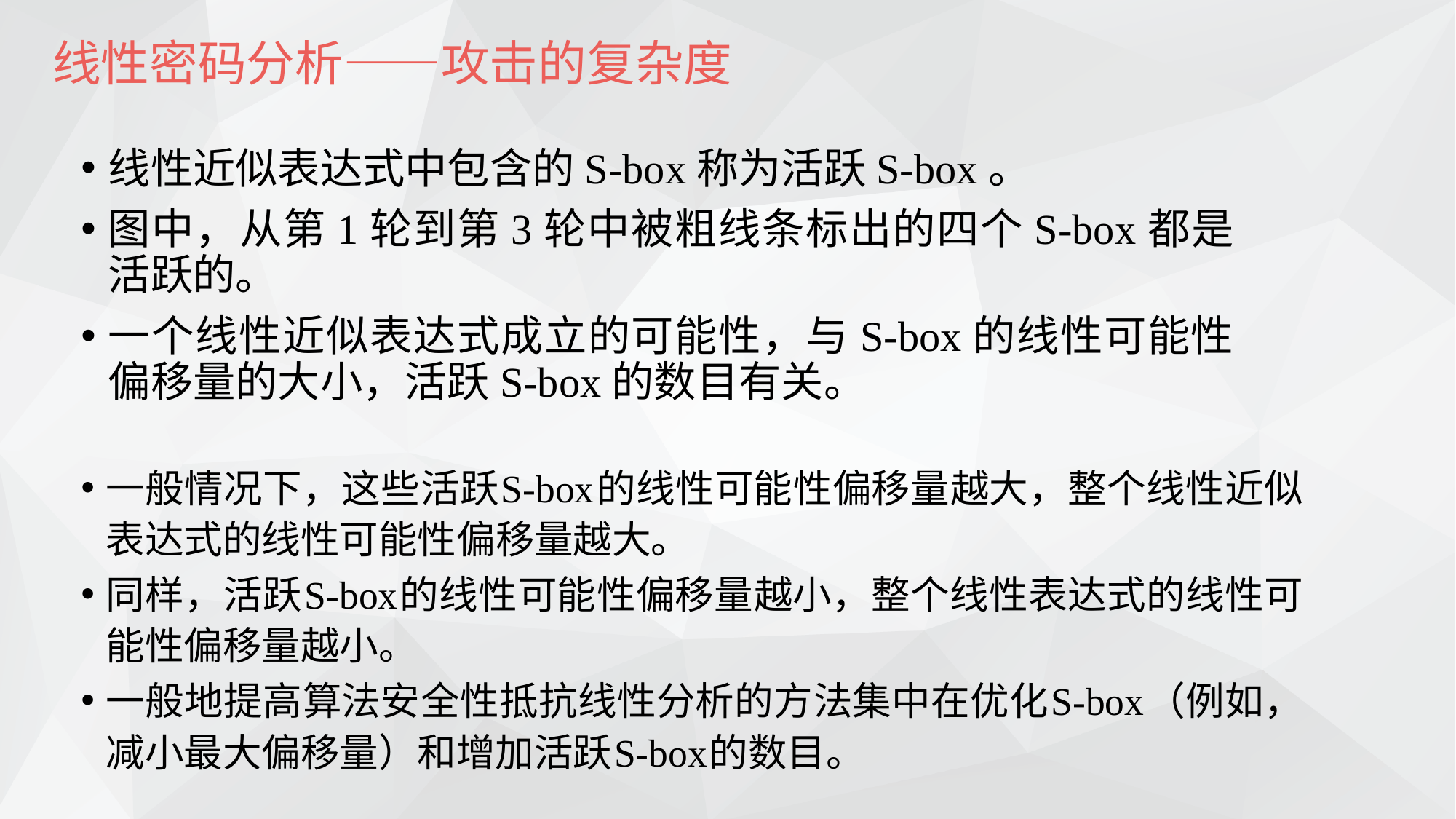

线性密码分析——攻击的复杂度
线性近似表达式中包含的S-box称为活跃S-box。
图中，从第1轮到第3轮中被粗线条标出的四个S-box都是活跃的。
一个线性近似表达式成立的可能性，与S-box的线性可能性偏移量的大小，活跃S-box的数目有关。
一般情况下，这些活跃S-box的线性可能性偏移量越大，整个线性近似表达式的线性可能性偏移量越大。
同样，活跃S-box的线性可能性偏移量越小，整个线性表达式的线性可能性偏移量越小。
一般地提高算法安全性抵抗线性分析的方法集中在优化S-box（例如，减小最大偏移量）和增加活跃S-box的数目。